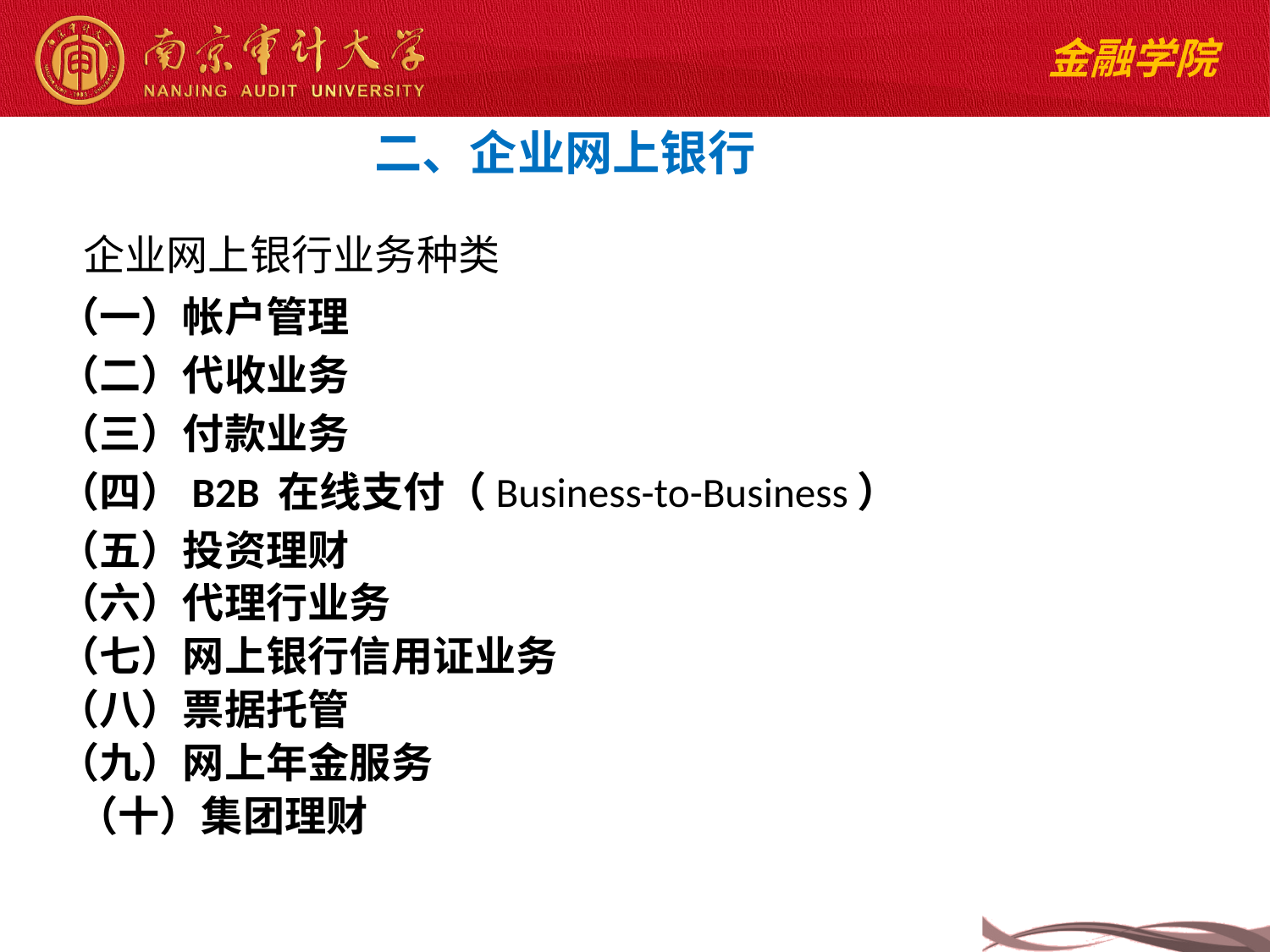

# 二、企业网上银行
 企业网上银行业务种类
（一）帐户管理
（二）代收业务
（三）付款业务
（四）B2B 在线支付（Business-to-Business）
（五）投资理财
（六）代理行业务
（七）网上银行信用证业务
（八）票据托管
（九）网上年金服务
 （十）集团理财